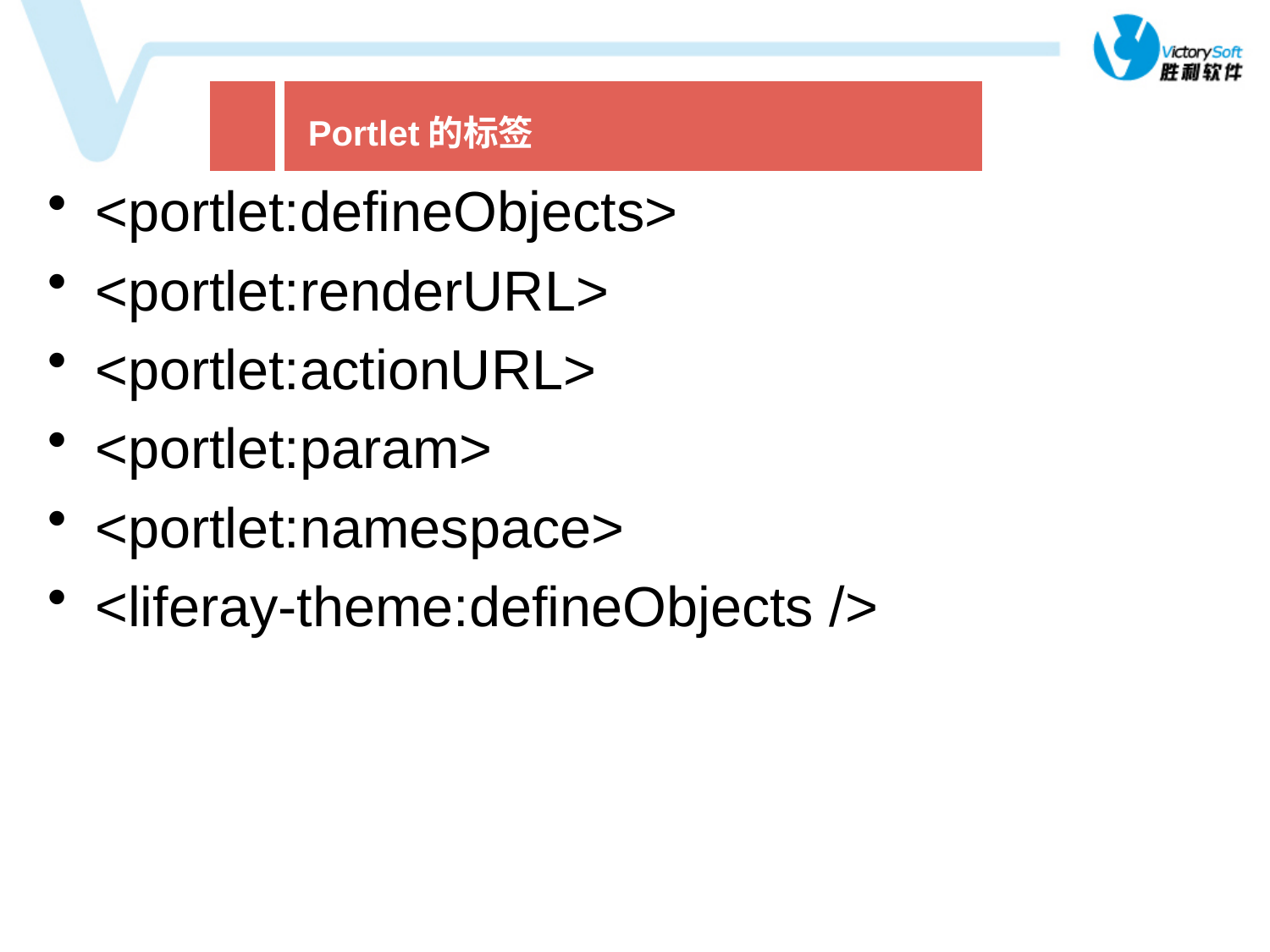

|  | Portlet的标签 |
| --- | --- |
<portlet:defineObjects>
<portlet:renderURL>
<portlet:actionURL>
<portlet:param>
<portlet:namespace>
<liferay-theme:defineObjects />